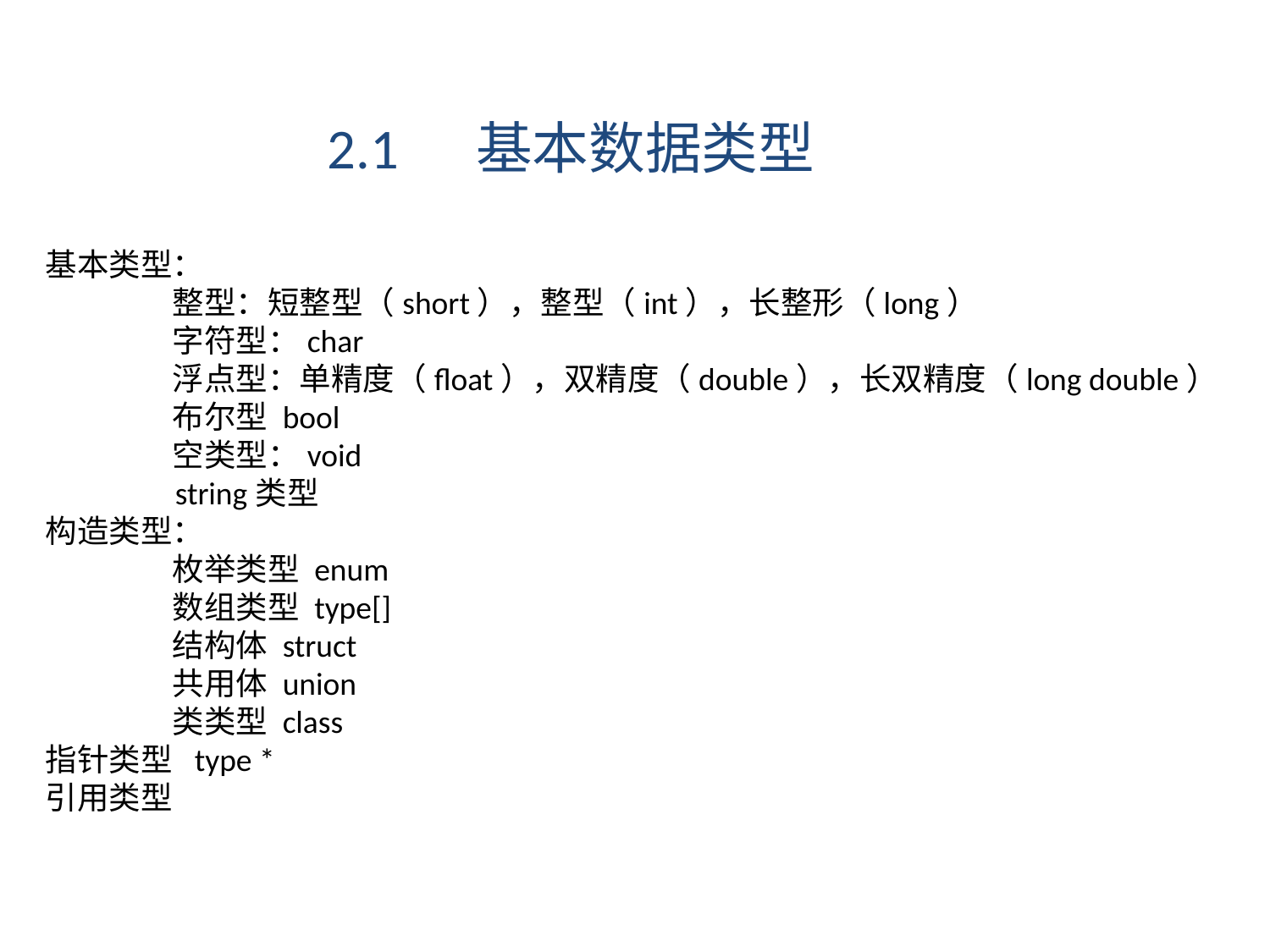

2.1     基本数据类型
基本类型：
	整型：短整型（short），整型（int），长整形（long）
         	字符型：char
	浮点型：单精度（float），双精度（double），长双精度（long double）
	布尔型 bool
	空类型：void
                  string类型
构造类型：
	枚举类型 enum
	数组类型 type[]
	结构体 struct
	共用体 union
	类类型 class
指针类型  type *
引用类型